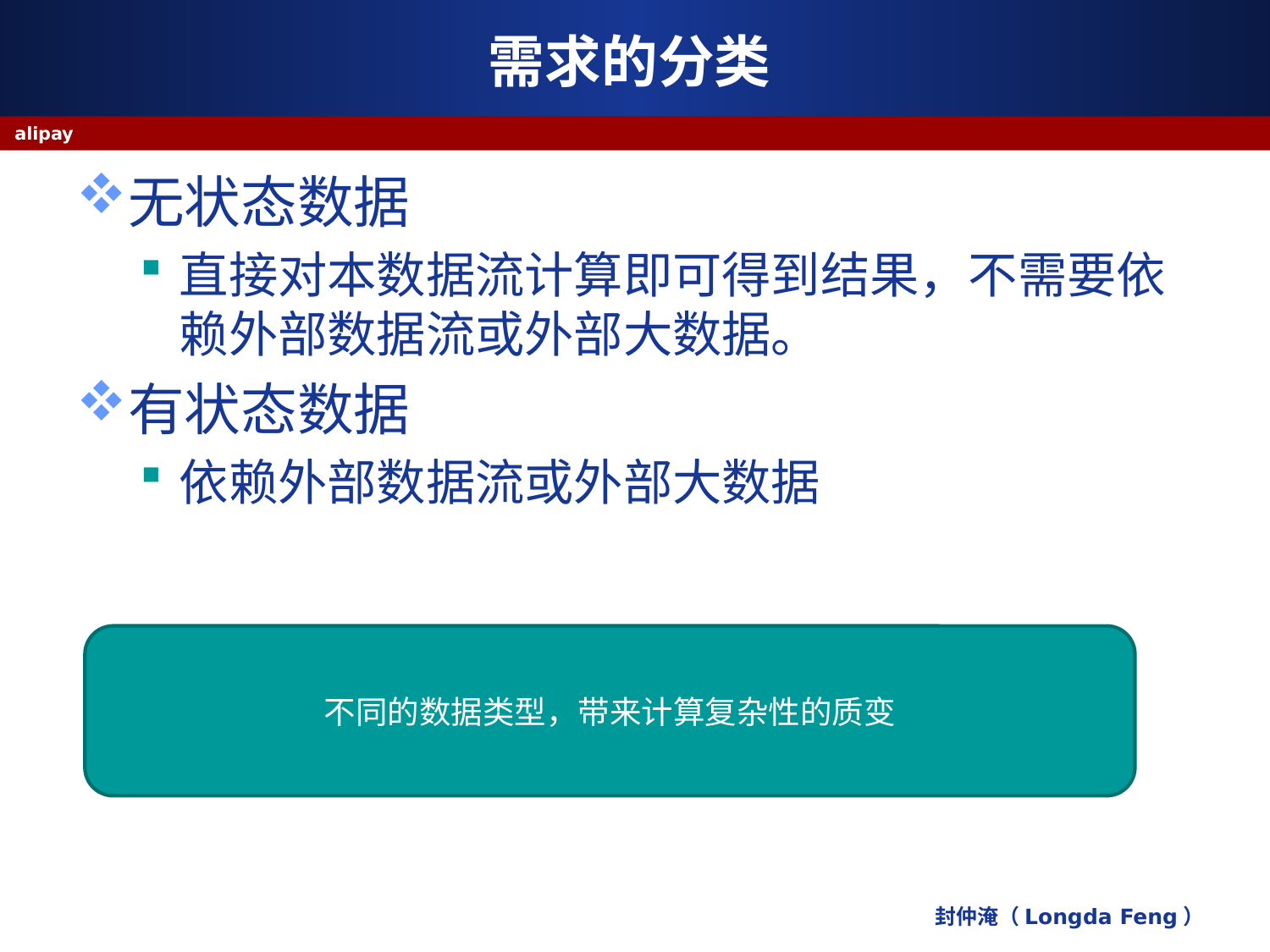

# 需求的分类
alipay
无状态数据
直接对本数据流计算即可得到结果，不需要依赖外部数据流或外部大数据。
有状态数据
依赖外部数据流或外部大数据
不同的数据类型，带来计算复杂性的质变
封仲淹（Longda Feng）